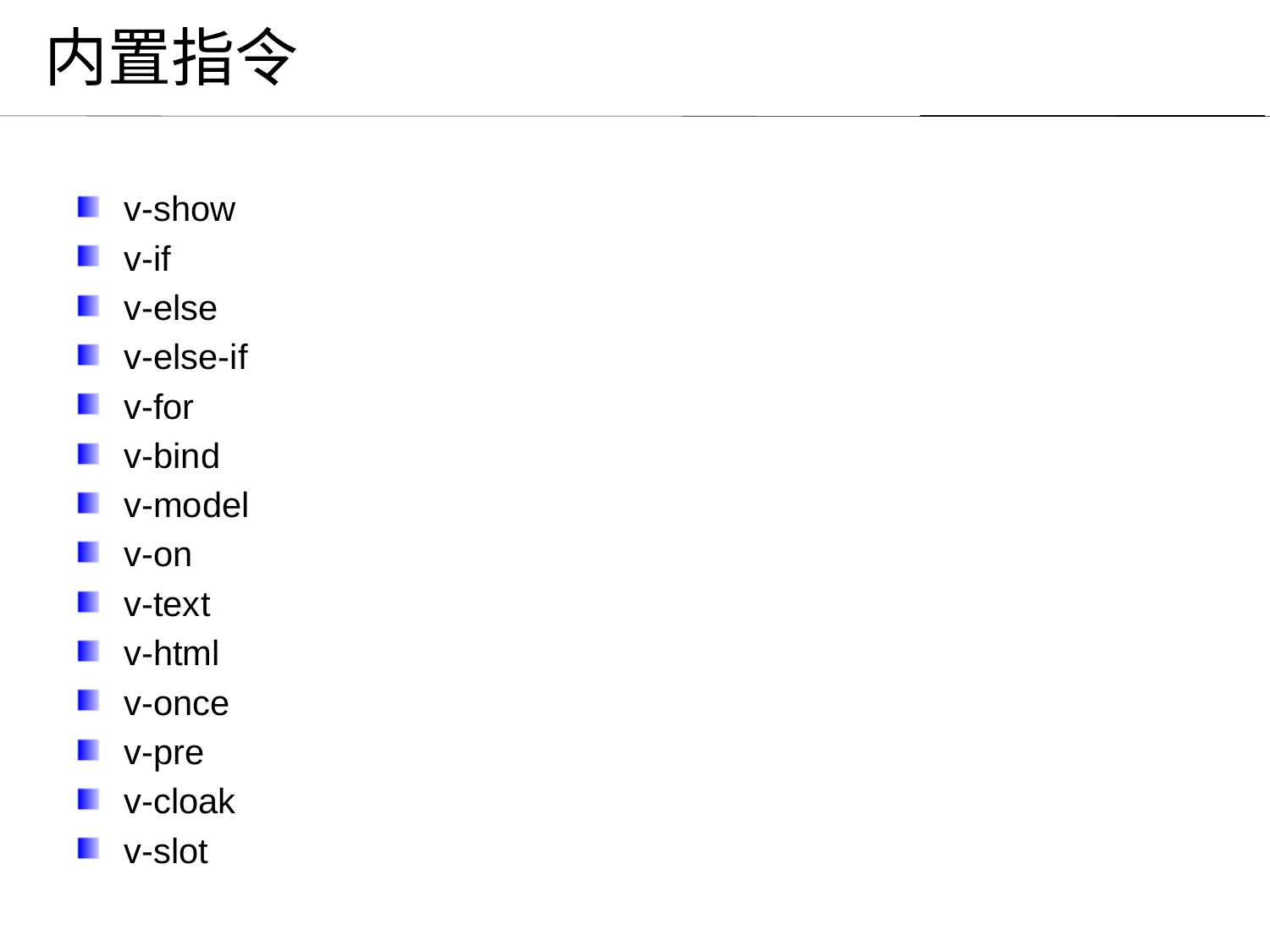

# 内置指令
v-show
v-if
v-else
v-else-if
v-for
v-bind
v-model
v-on
v-text
v-html
v-once
v-pre
v-cloak
v-slot